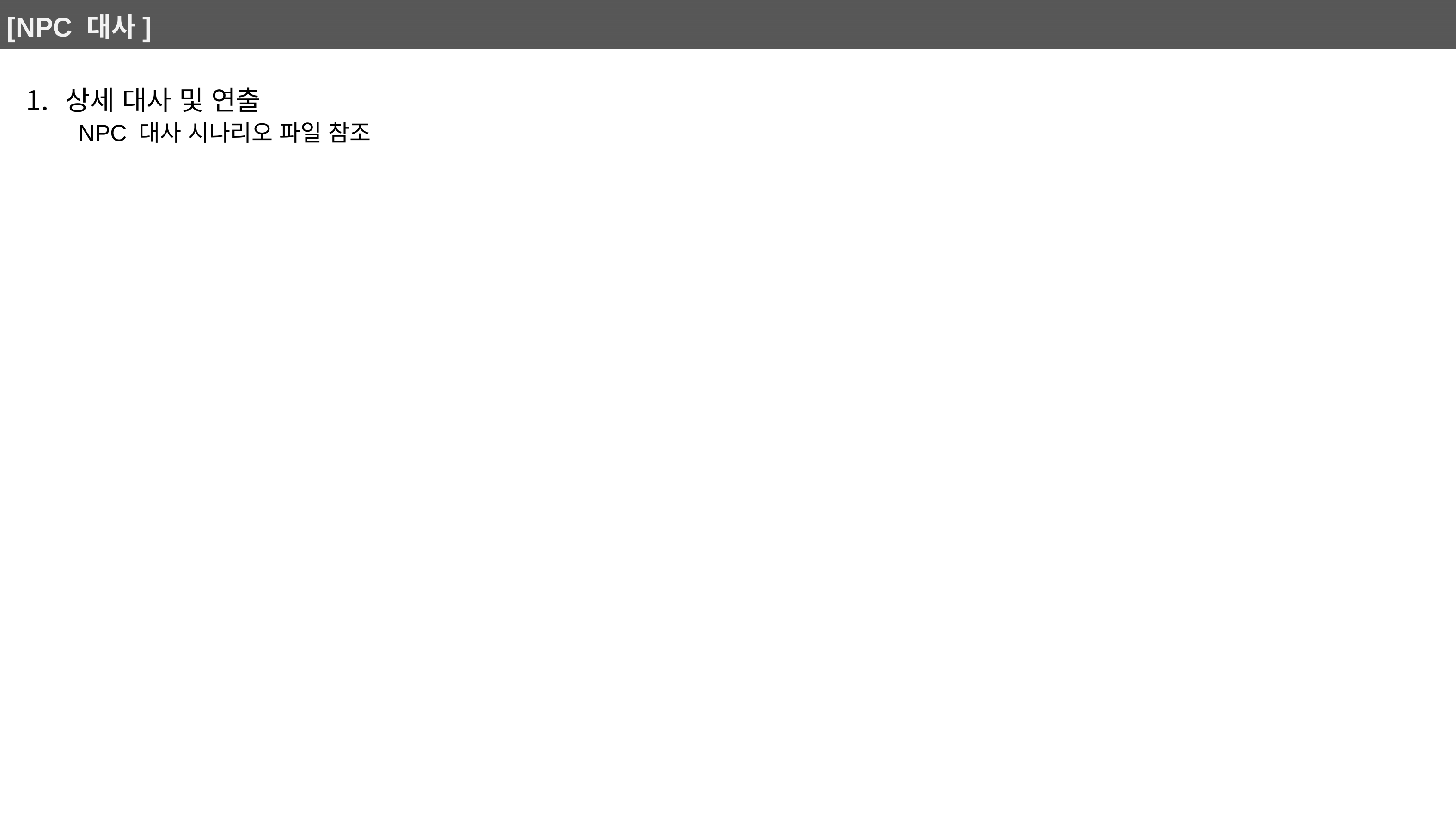

# [NPC 대사]
상세 대사 및 연출
NPC 대사 시나리오 파일 참조